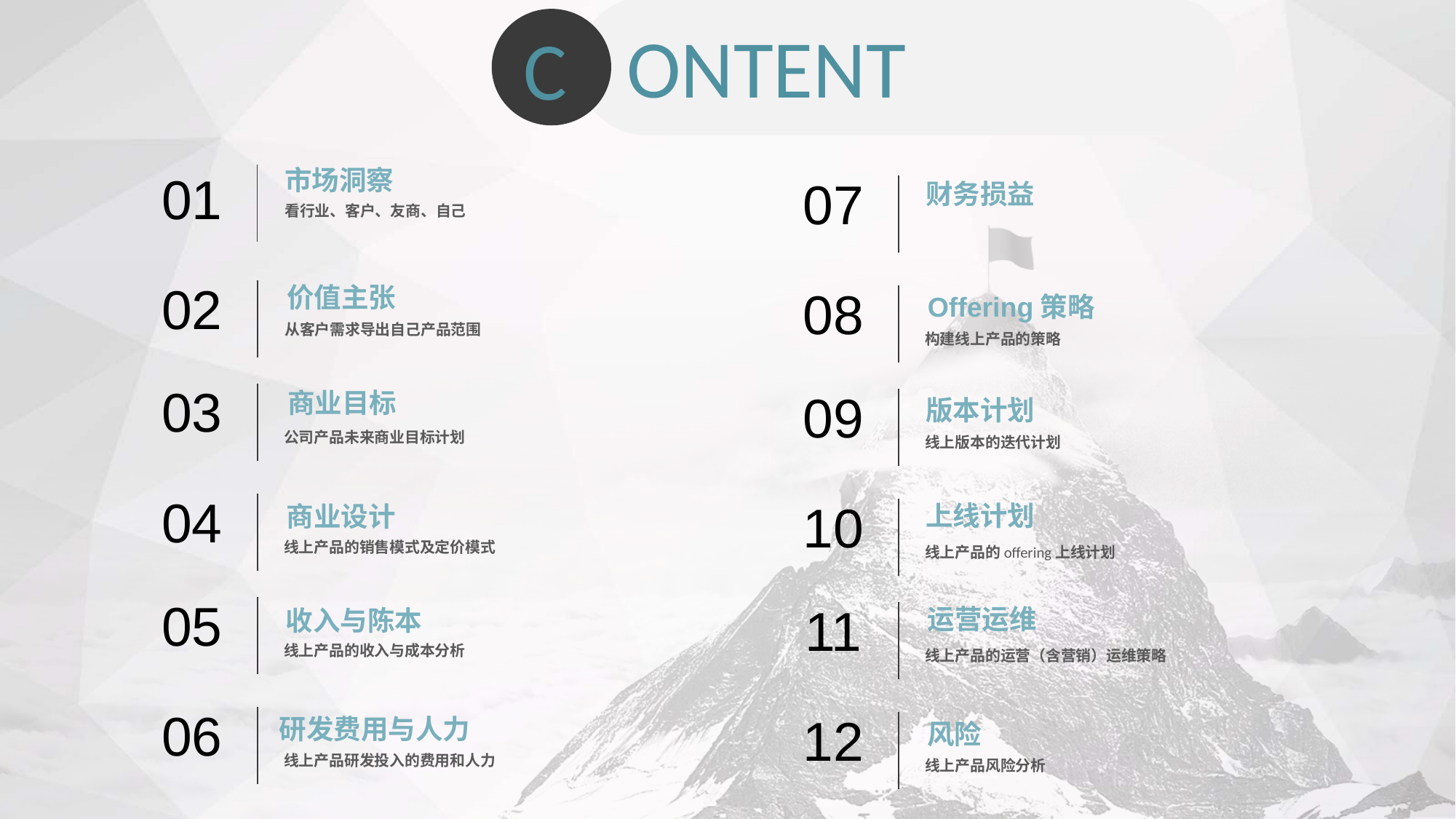

ONTENT

C

市场洞察
01
看行业、客户、友商、自己
07
财务损益

02
价值主张
从客户需求导出自己产品范围
08
Offering策略
构建线上产品的策略
03
商业目标
公司产品未来商业目标计划
09
版本计划
线上版本的迭代计划
04
商业设计
线上产品的销售模式及定价模式
10
上线计划
线上产品的offering上线计划
05
收入与陈本
线上产品的收入与成本分析
11
运营运维
线上产品的运营（含营销）运维策略
06
研发费用与人力
线上产品研发投入的费用和人力
12
风险
线上产品风险分析